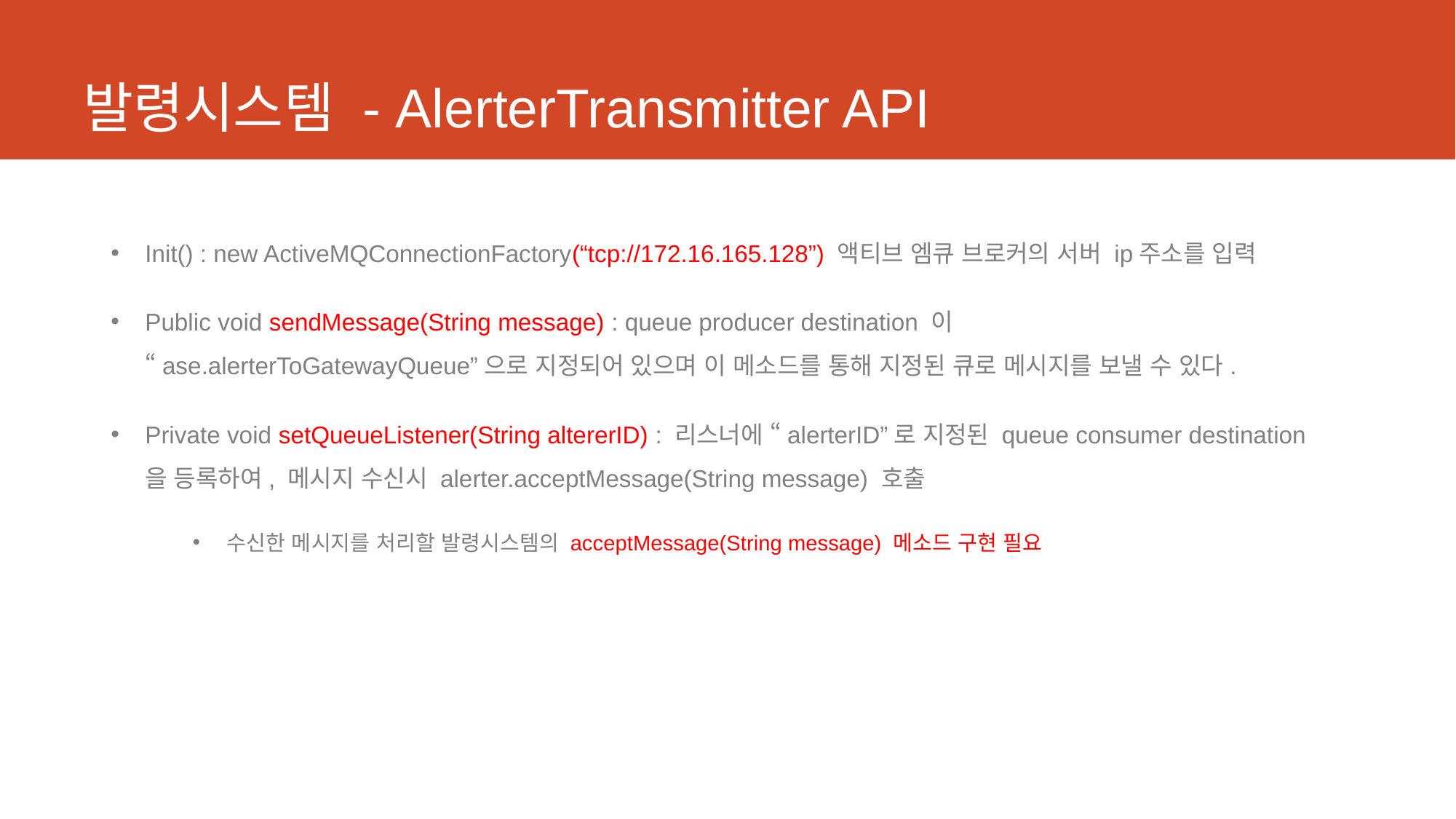

# 발령시스템 - AlerterTransmitter API
Init() : new ActiveMQConnectionFactory(“tcp://172.16.165.128”) 액티브 엠큐 브로커의 서버 ip주소를 입력
Public void sendMessage(String message) : queue producer destination 이 “ase.alerterToGatewayQueue”으로 지정되어 있으며 이 메소드를 통해 지정된 큐로 메시지를 보낼 수 있다.
Private void setQueueListener(String altererID) : 리스너에 “alerterID”로 지정된 queue consumer destination을 등록하여, 메시지 수신시 alerter.acceptMessage(String message) 호출
수신한 메시지를 처리할 발령시스템의 acceptMessage(String message) 메소드 구현 필요